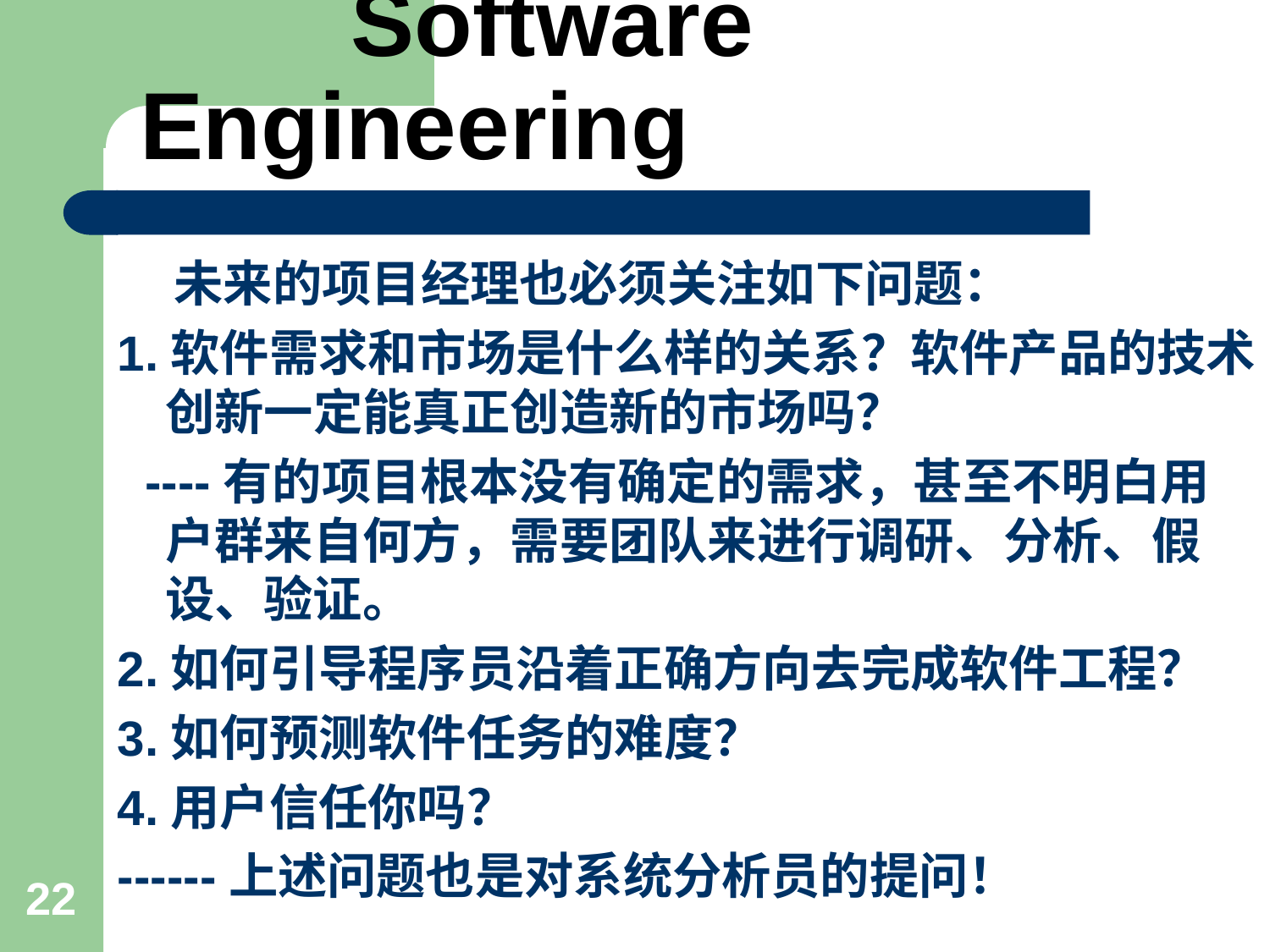

# Software   Engineering
    未来的项目经理也必须关注如下问题：
1.软件需求和市场是什么样的关系？软件产品的技术创新一定能真正创造新的市场吗？
  ----有的项目根本没有确定的需求，甚至不明白用户群来自何方，需要团队来进行调研、分析、假设、验证。
2.如何引导程序员沿着正确方向去完成软件工程？
3.如何预测软件任务的难度？
4.用户信任你吗？
------上述问题也是对系统分析员的提问！

22